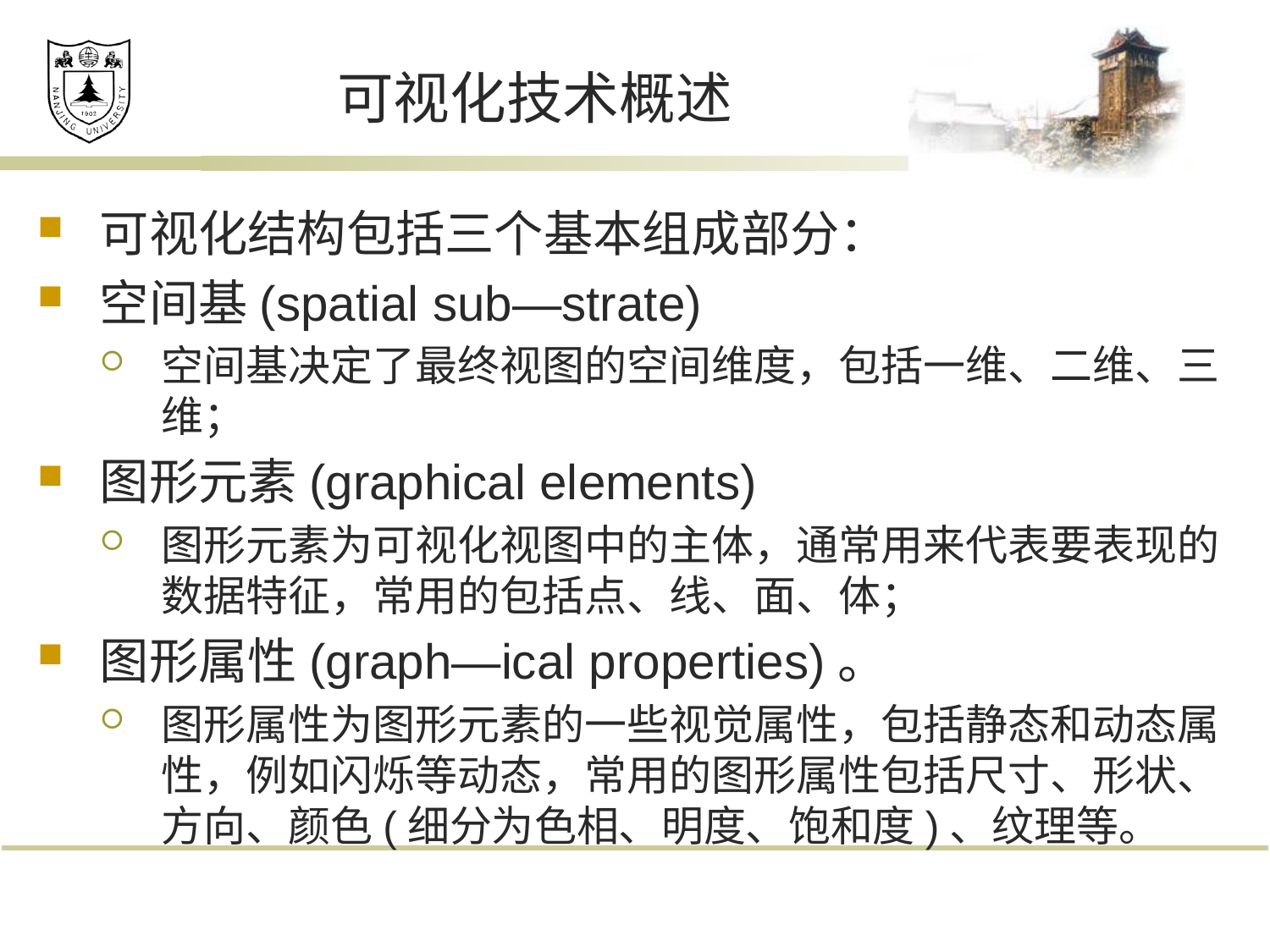

# 可视化技术概述
可视化结构包括三个基本组成部分：
空间基(spatial sub—strate)
空间基决定了最终视图的空间维度，包括一维、二维、三维；
图形元素(graphical elements)
图形元素为可视化视图中的主体，通常用来代表要表现的数据特征，常用的包括点、线、面、体；
图形属性(graph—ical properties)。
图形属性为图形元素的一些视觉属性，包括静态和动态属性，例如闪烁等动态，常用的图形属性包括尺寸、形状、方向、颜色(细分为色相、明度、饱和度)、纹理等。